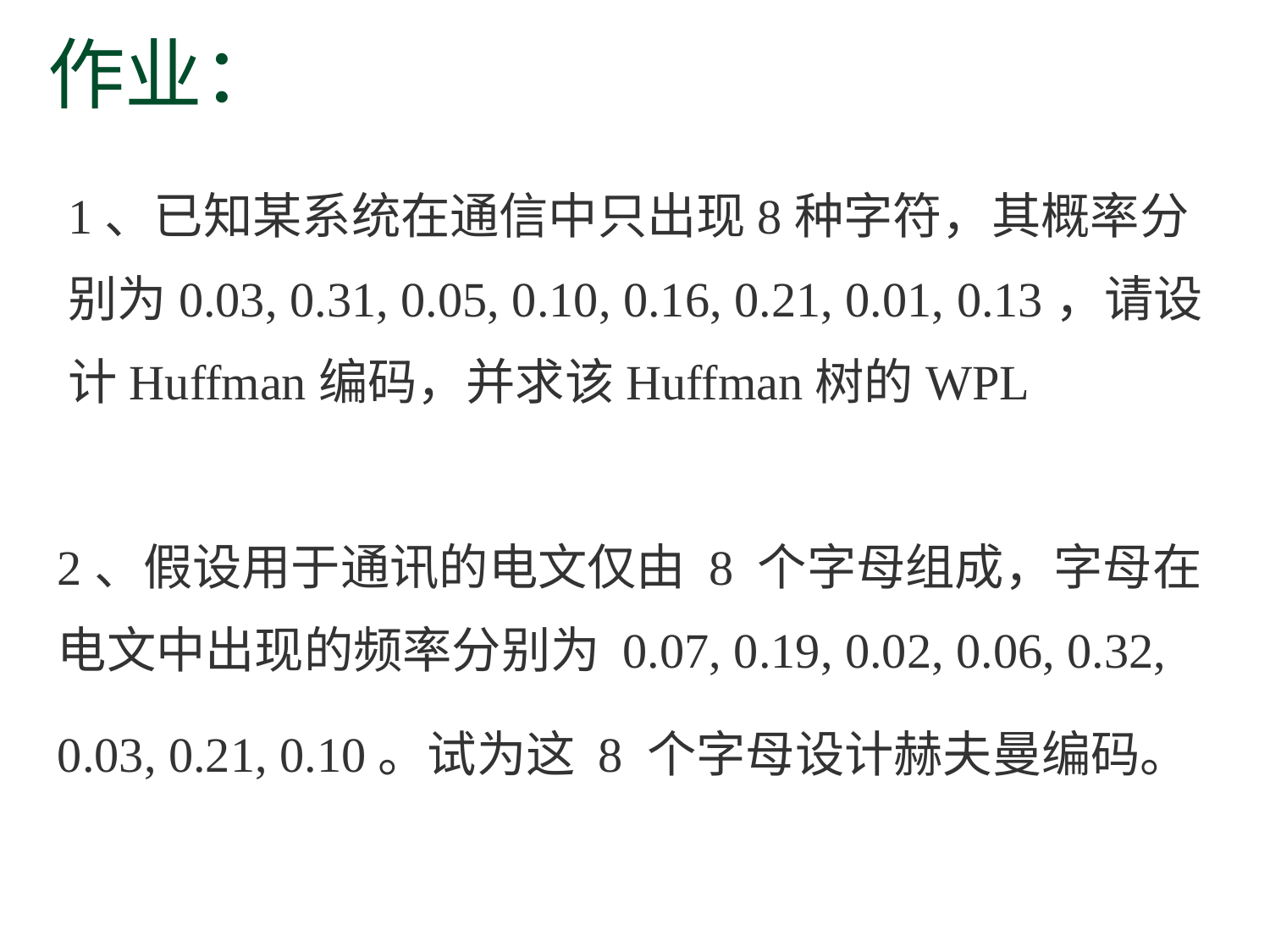

# 作业：
1、已知某系统在通信中只出现8种字符，其概率分别为0.03, 0.31, 0.05, 0.10, 0.16, 0.21, 0.01, 0.13，请设计Huffman编码，并求该Huffman树的WPL
2、假设用于通讯的电文仅由 8 个字母组成，字母在电文中出现的频率分别为 0.07, 0.19, 0.02, 0.06, 0.32, 0.03, 0.21, 0.10。试为这 8 个字母设计赫夫曼编码。